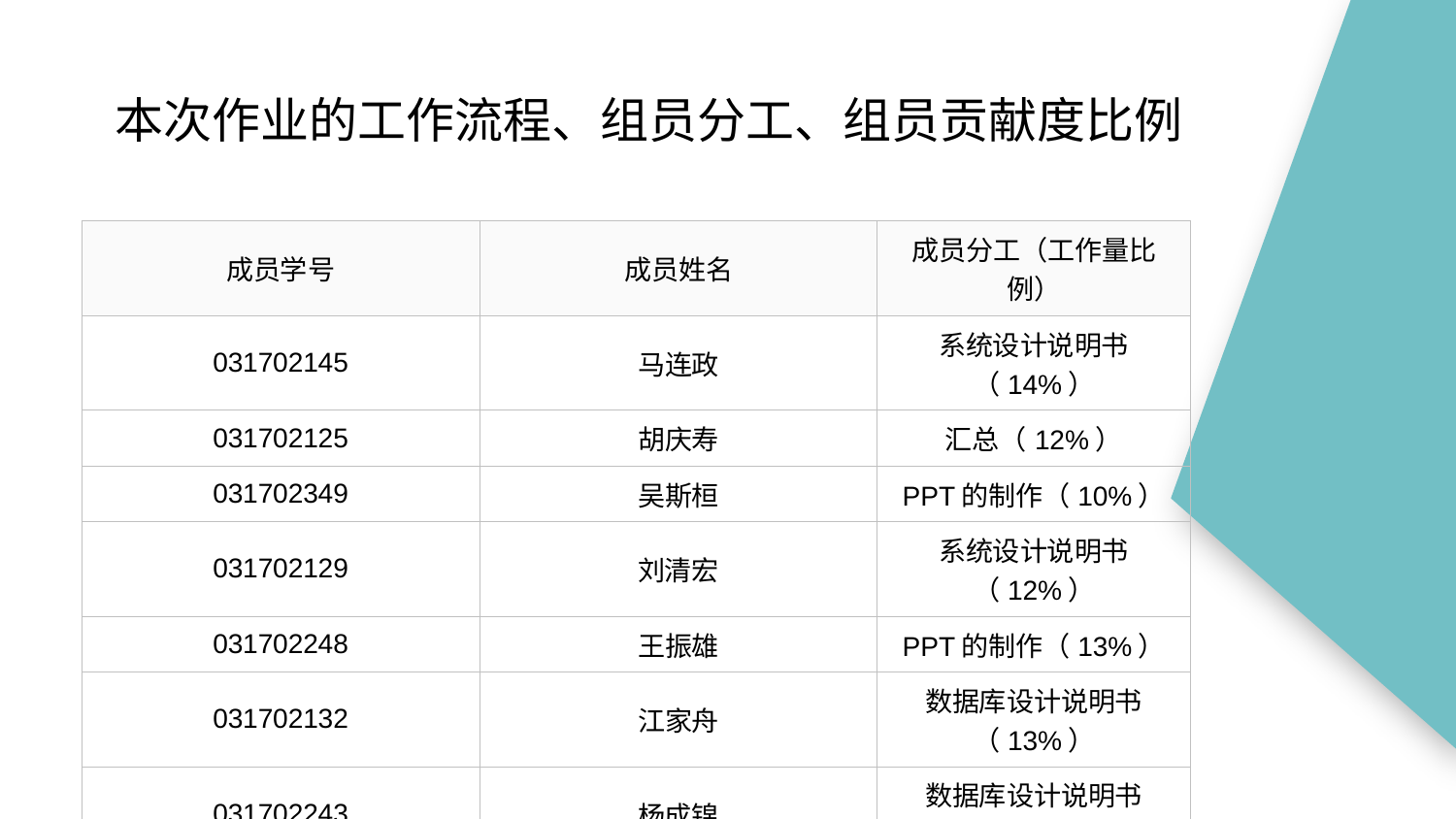

# 本次作业的工作流程、组员分工、组员贡献度比例

| 成员学号 | 成员姓名 | 成员分工（工作量比例） |
| --- | --- | --- |
| 031702145 | 马连政 | 系统设计说明书（14%） |
| 031702125 | 胡庆寿 | 汇总（12%） |
| 031702349 | 吴斯桓 | PPT的制作（10%） |
| 031702129 | 刘清宏 | 系统设计说明书（12%） |
| 031702248 | 王振雄 | PPT的制作（13%） |
| 031702132 | 江家舟 | 数据库设计说明书（13%） |
| 031702243 | 杨成锦 | 数据库设计说明书（13%） |
| 031702131 | 蔡劭凡 | 博客撰写（13%） |